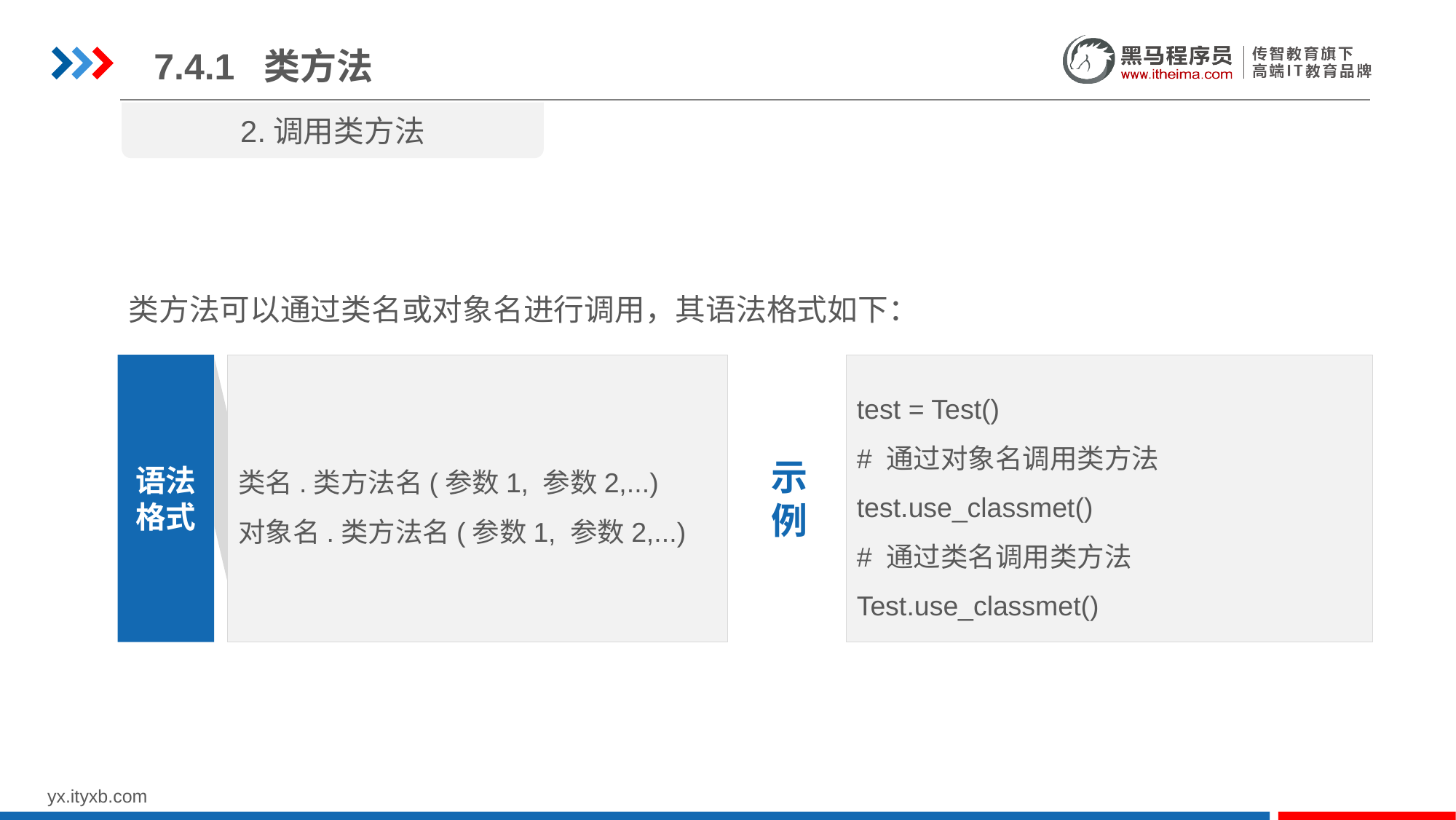

7.4.1  类方法

2.调用类方法
类方法可以通过类名或对象名进行调用，其语法格式如下：

类名.类方法名(参数1, 参数2,...)
对象名.类方法名(参数1, 参数2,...)

语法
格式
test = Test()
# 通过对象名调用类方法
test.use_classmet()
# 通过类名调用类方法
Test.use_classmet()
示
例